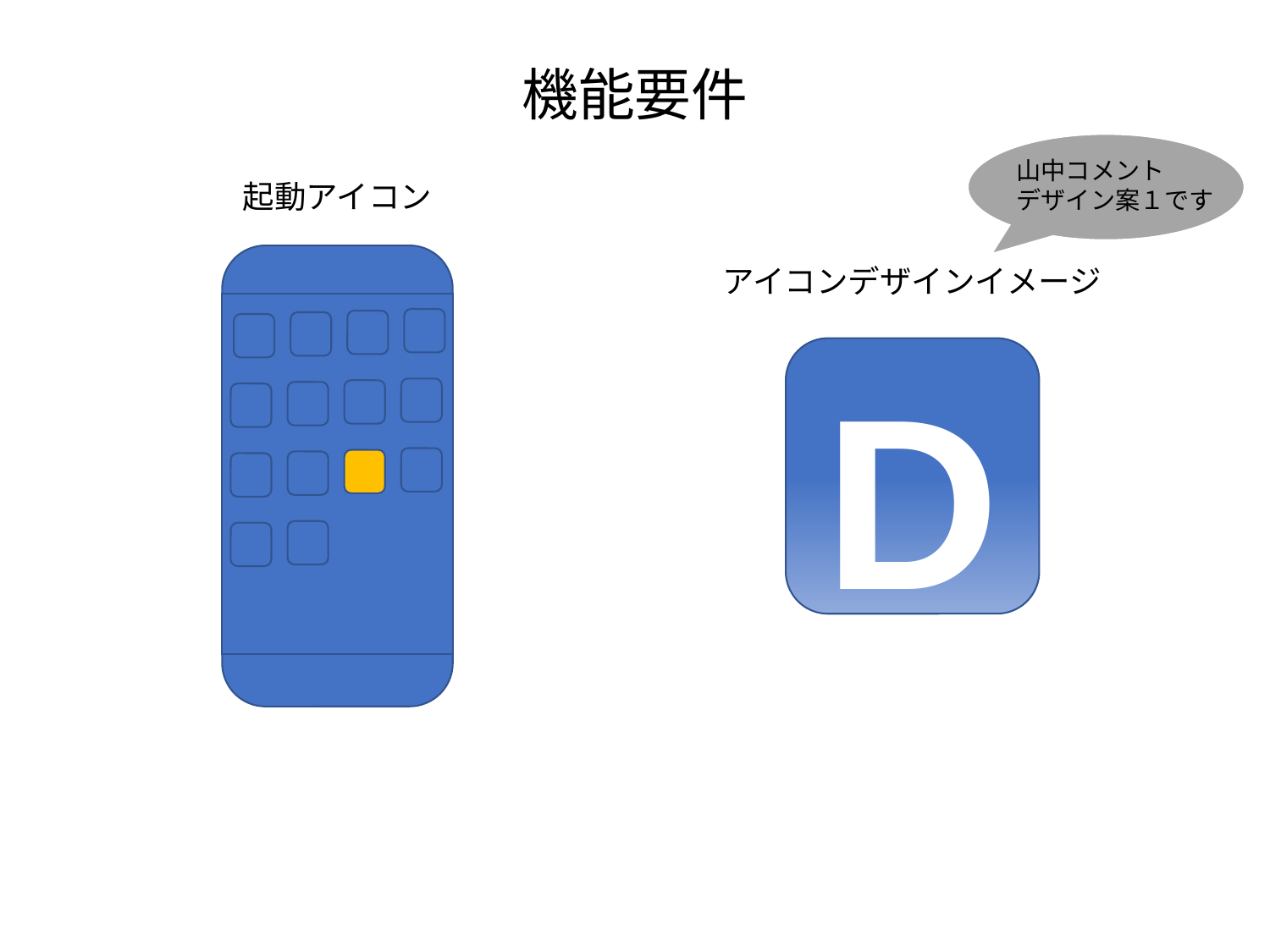

機能要件

山中コメント
デザイン案１です
起動アイコン

アイコンデザインイメージ

D